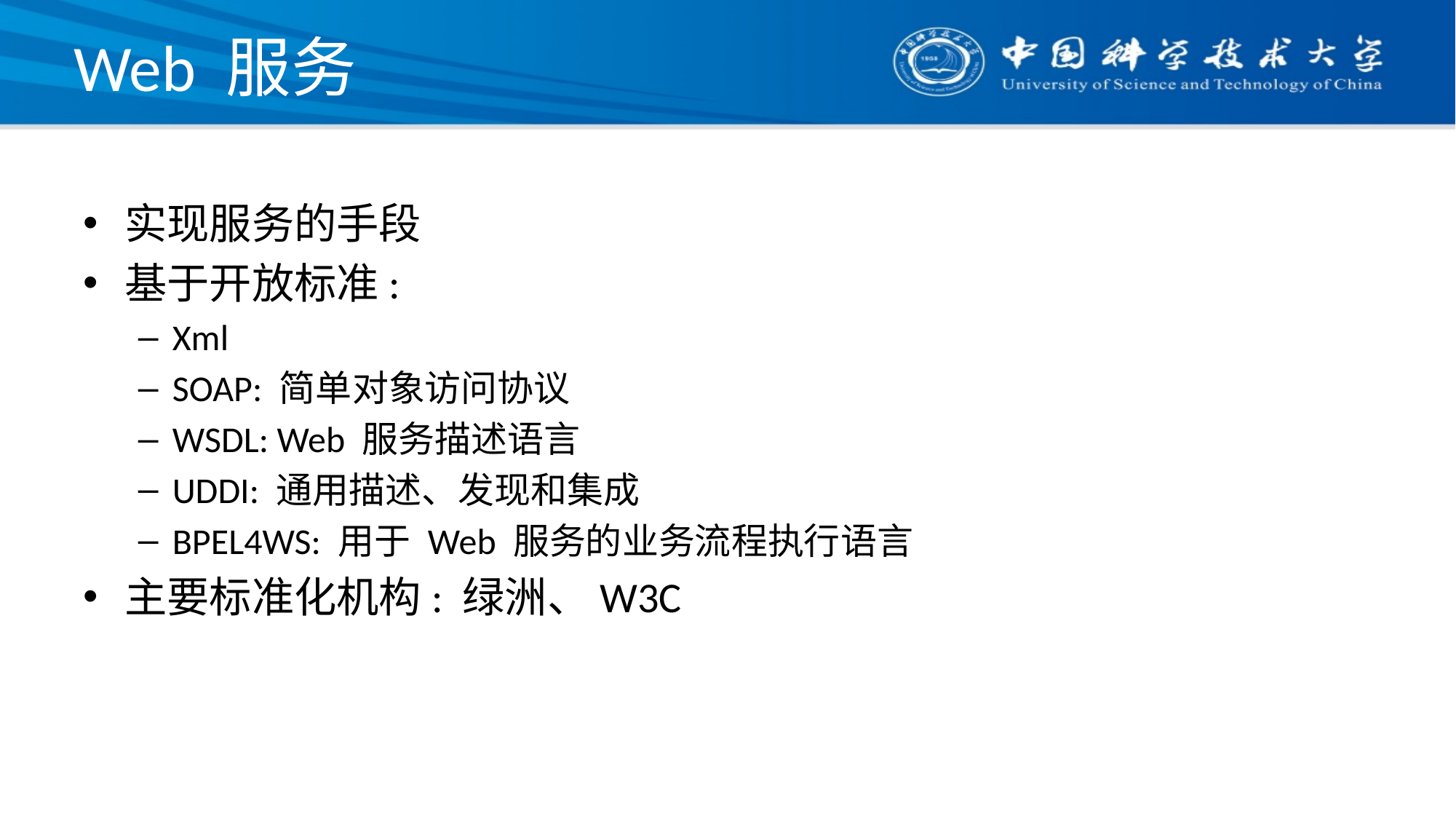

# Web 服务
实现服务的手段
基于开放标准:
Xml
SOAP: 简单对象访问协议
WSDL: Web 服务描述语言
UDDI: 通用描述、发现和集成
BPEL4WS: 用于 Web 服务的业务流程执行语言
主要标准化机构: 绿洲、W3C